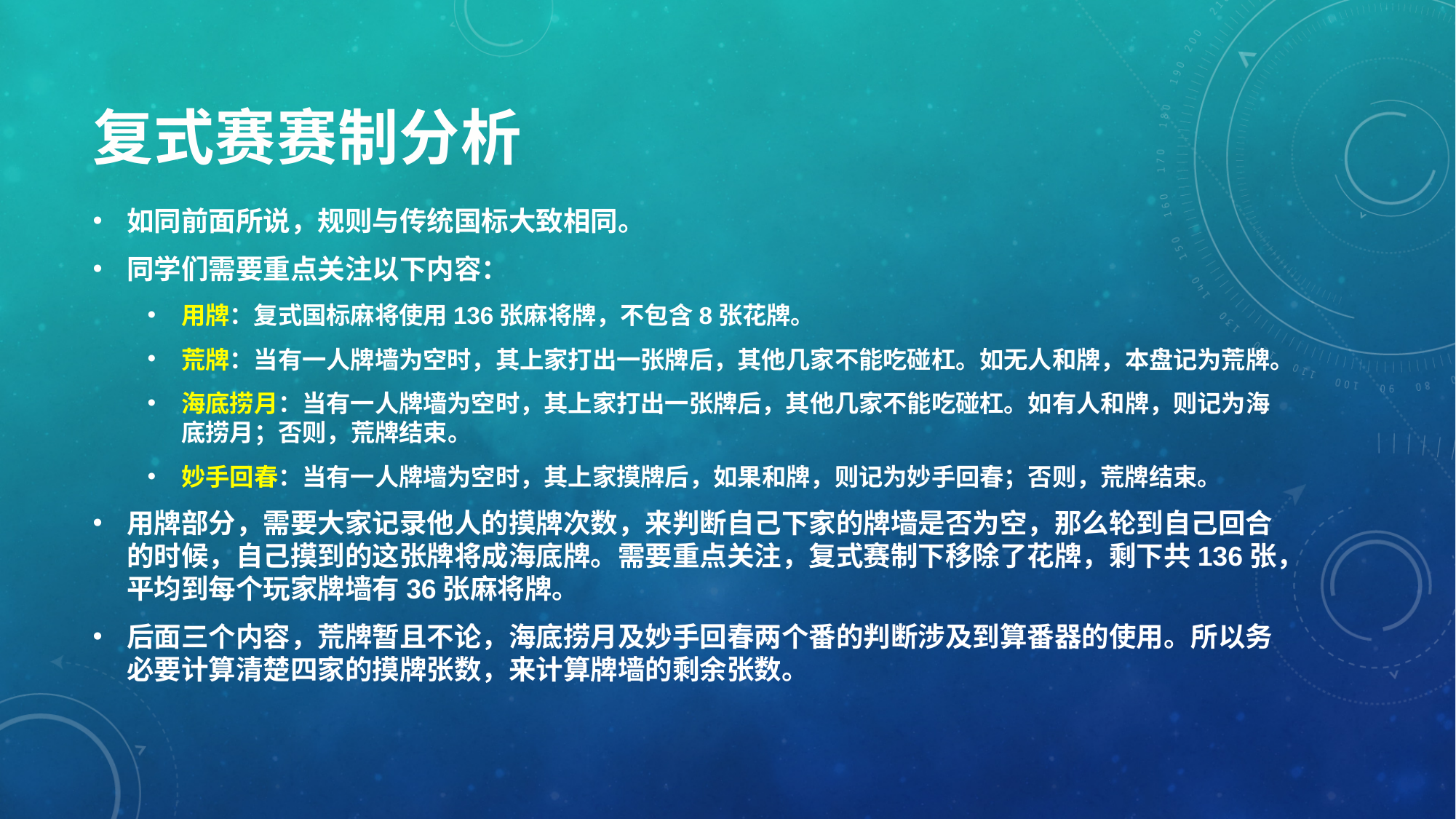

# 复式赛赛制分析
如同前面所说，规则与传统国标大致相同。
同学们需要重点关注以下内容：
用牌：复式国标麻将使用136张麻将牌，不包含8张花牌。
荒牌：当有一人牌墙为空时，其上家打出一张牌后，其他几家不能吃碰杠。如无人和牌，本盘记为荒牌。
海底捞月：当有一人牌墙为空时，其上家打出一张牌后，其他几家不能吃碰杠。如有人和牌，则记为海底捞月；否则，荒牌结束。
妙手回春：当有一人牌墙为空时，其上家摸牌后，如果和牌，则记为妙手回春；否则，荒牌结束。
用牌部分，需要大家记录他人的摸牌次数，来判断自己下家的牌墙是否为空，那么轮到自己回合的时候，自己摸到的这张牌将成海底牌。需要重点关注，复式赛制下移除了花牌，剩下共136张，平均到每个玩家牌墙有36张麻将牌。
后面三个内容，荒牌暂且不论，海底捞月及妙手回春两个番的判断涉及到算番器的使用。所以务必要计算清楚四家的摸牌张数，来计算牌墙的剩余张数。